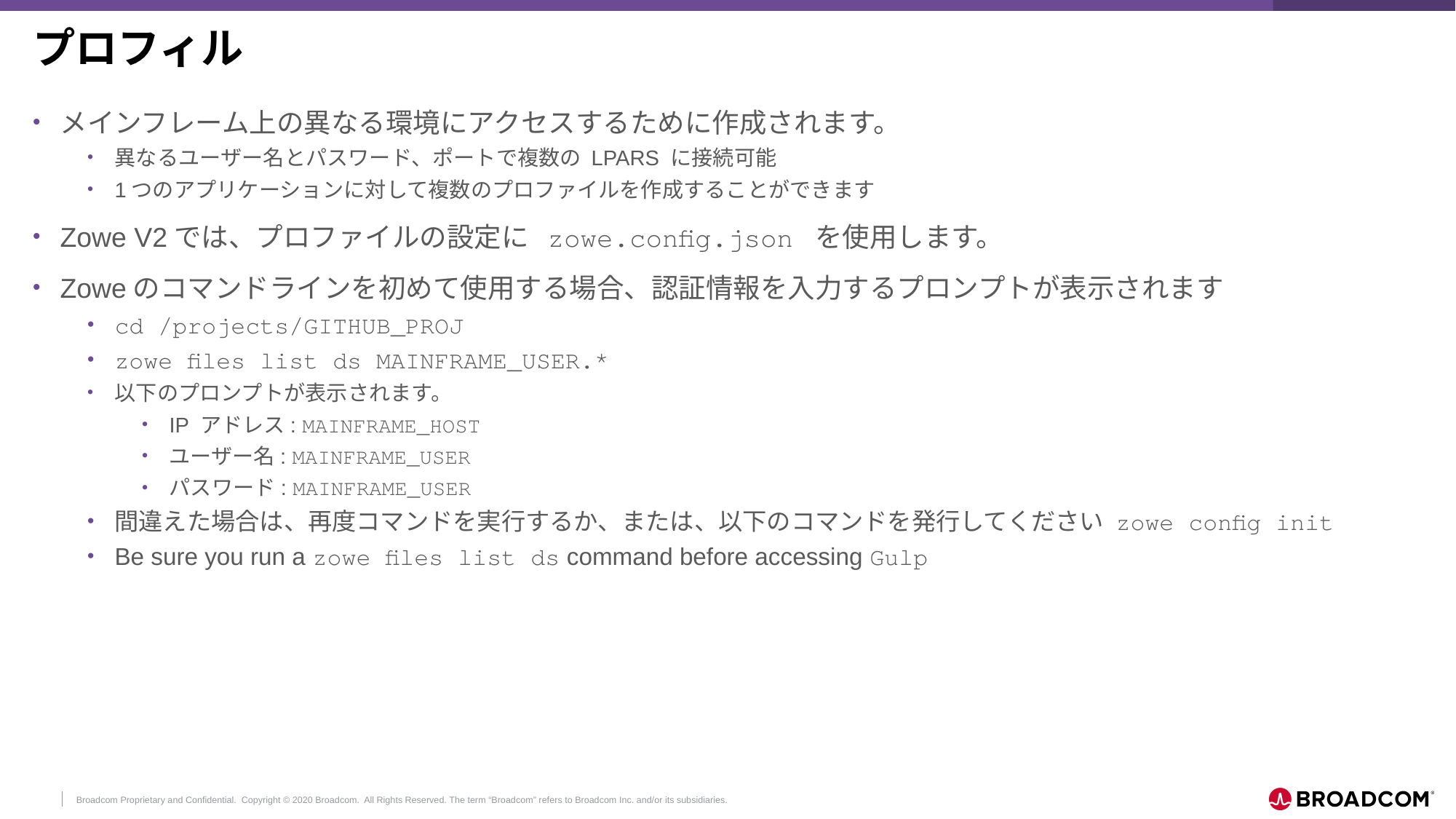

# プロフィル
メインフレーム上の異なる環境にアクセスするために作成されます。
異なるユーザー名とパスワード、ポートで複数の LPARS に接続可能
1つのアプリケーションに対して複数のプロファイルを作成することができます
Zowe V2では、プロファイルの設定に  zowe.config.json  を使用します。
Zoweのコマンドラインを初めて使用する場合、認証情報を入力するプロンプトが表示されます
cd /projects/GITHUB_PROJ
zowe files list ds MAINFRAME_USER.*
以下のプロンプトが表示されます。
IP アドレス: MAINFRAME_HOST
ユーザー名: MAINFRAME_USER
パスワード: MAINFRAME_USER
間違えた場合は、再度コマンドを実行するか、または、以下のコマンドを発行してください zowe config init
Be sure you run a zowe files list ds command before accessing Gulp